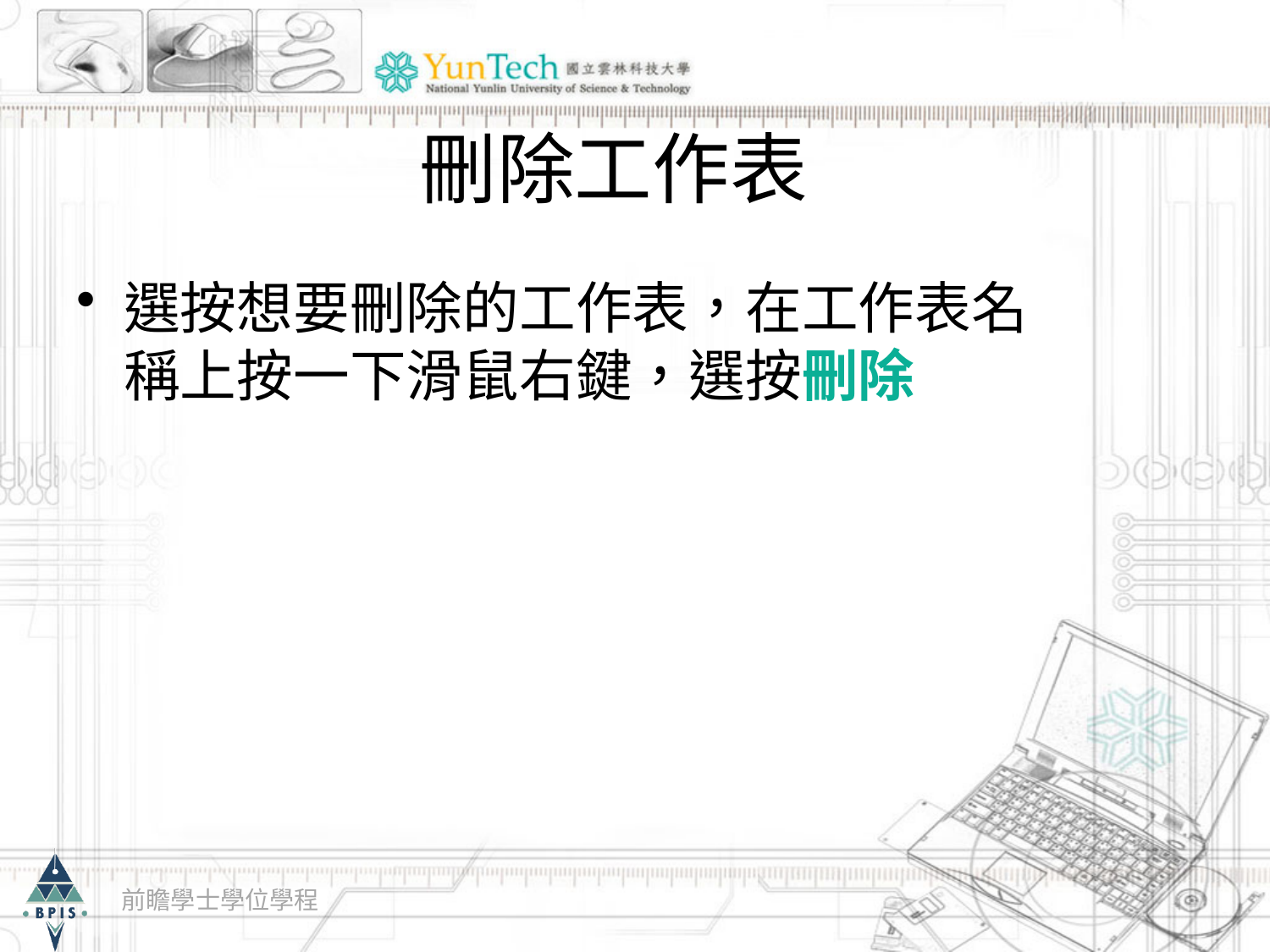

# 刪除工作表
選按想要刪除的工作表，在工作表名稱上按一下滑鼠右鍵，選按刪除